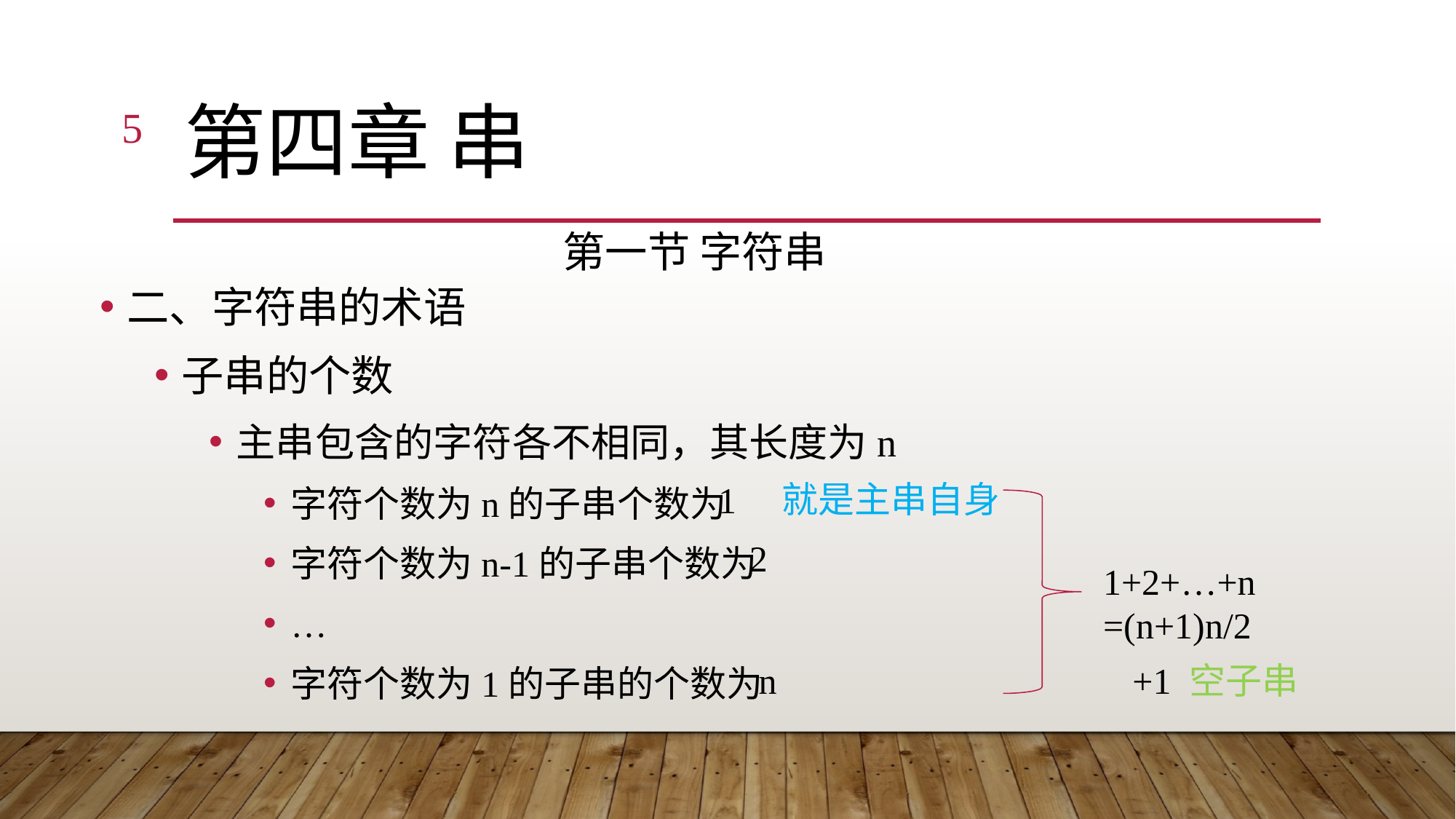

5
# 第四章 串
第一节 字符串
二、字符串的术语
子串的个数
主串包含的字符各不相同，其长度为n
字符个数为n的子串个数为
字符个数为n-1的子串个数为
…
字符个数为1的子串的个数为

就是主串自身
1

2
1+2+…+n
=(n+1)n/2
n
+1 空子串